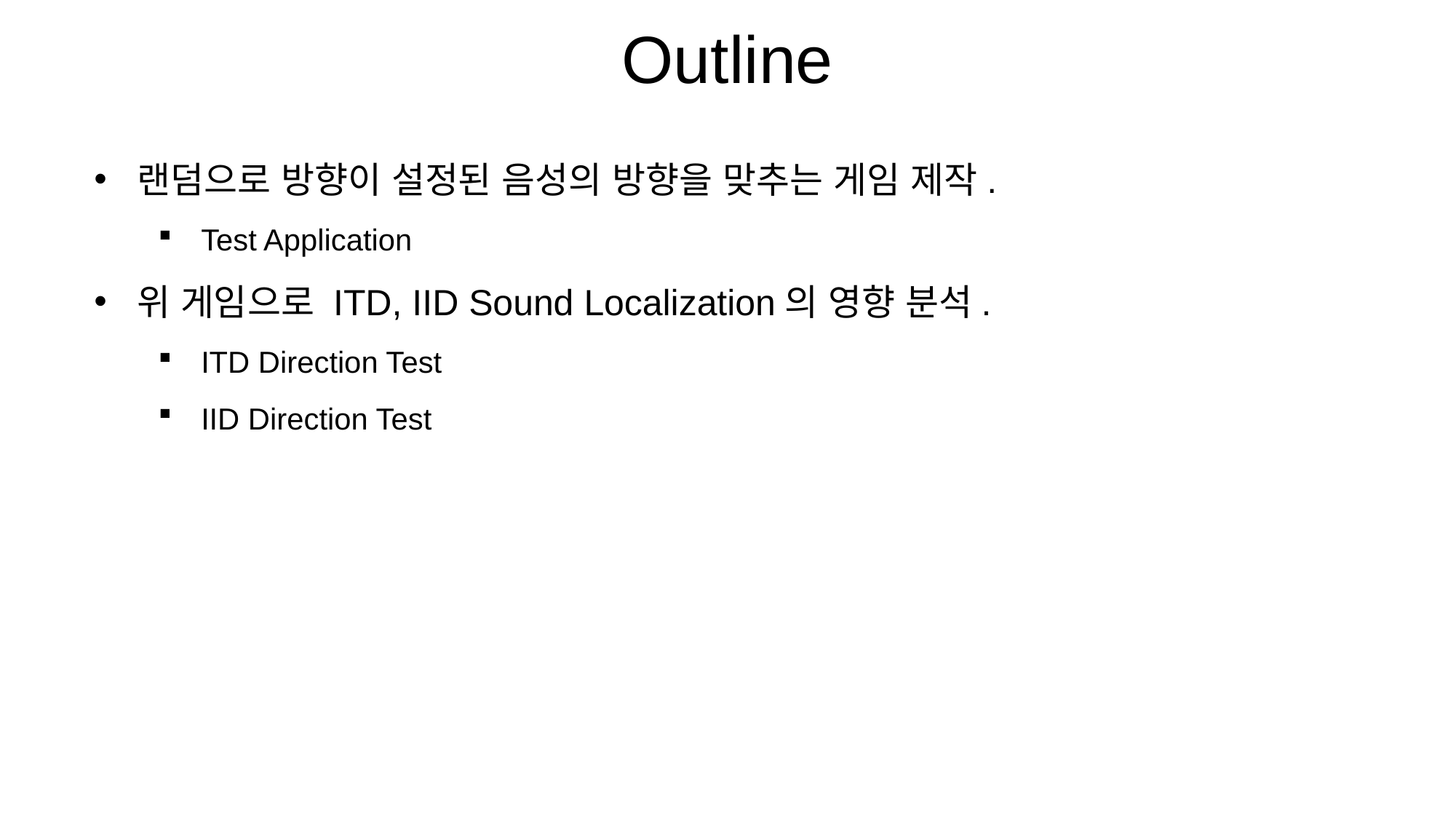

# Outline
랜덤으로 방향이 설정된 음성의 방향을 맞추는 게임 제작.
Test Application
위 게임으로 ITD, IID Sound Localization의 영향 분석.
ITD Direction Test
IID Direction Test